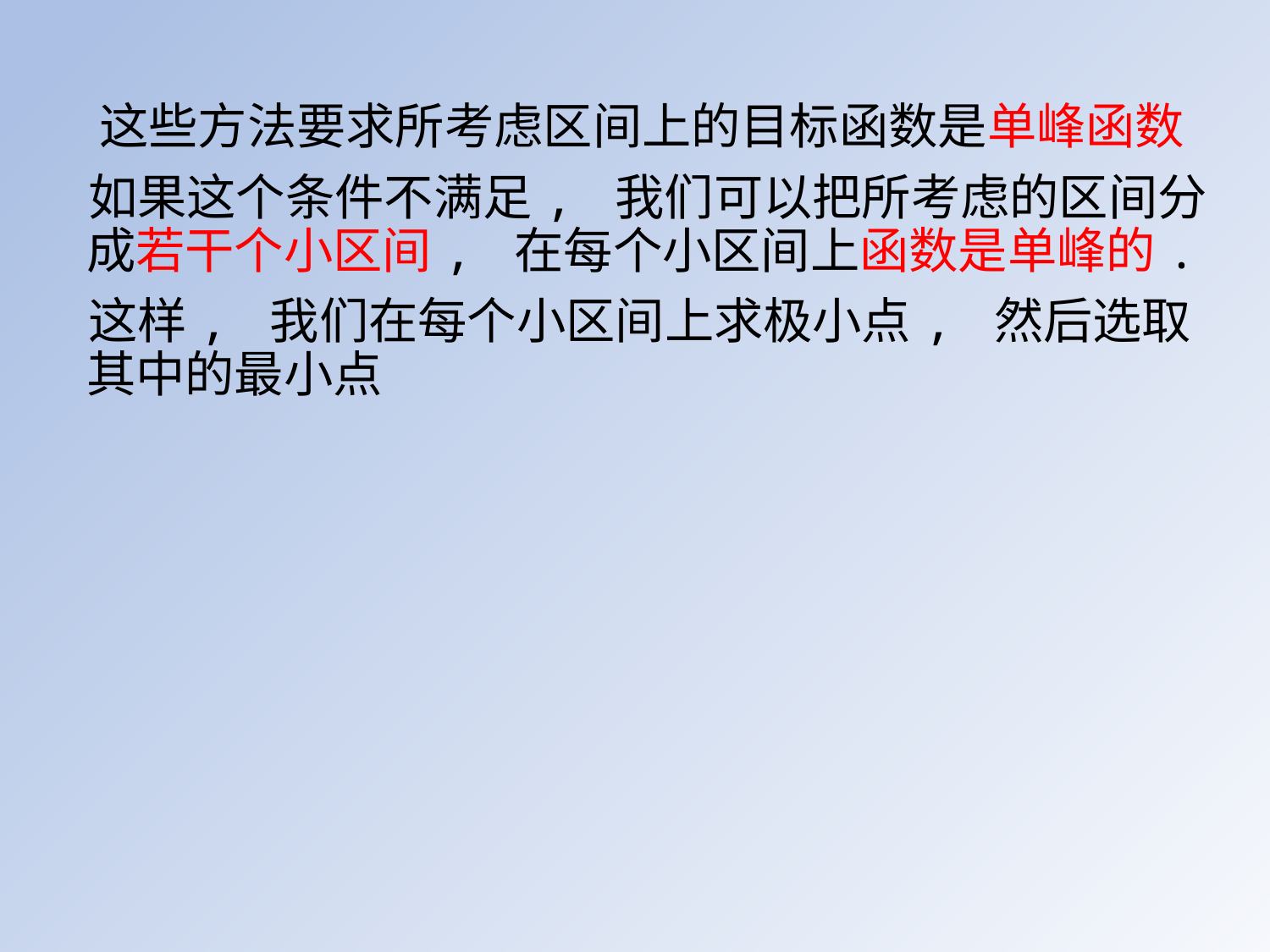

这些方法要求所考虑区间上的目标函数是单峰函数
  如果这个条件不满足, 我们可以把所考虑的区间分成若干个小区间, 在每个小区间上函数是单峰的.
  这样, 我们在每个小区间上求极小点, 然后选取其中的最小点